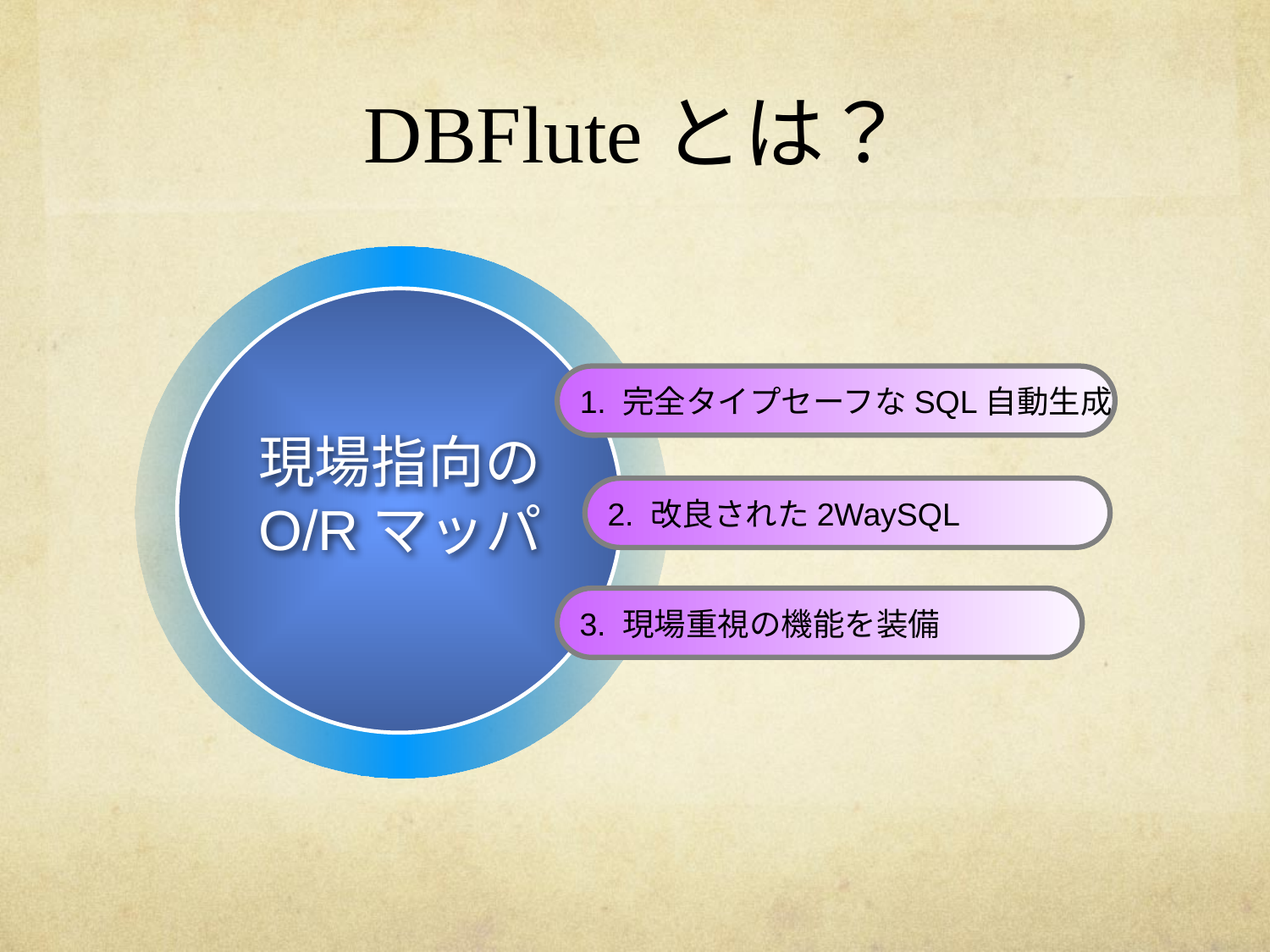

# DBFluteとは？

1. 完全タイプセーフなSQL自動生成
現場指向の
O/Rマッパ
2. 改良された2WaySQL
3. 現場重視の機能を装備